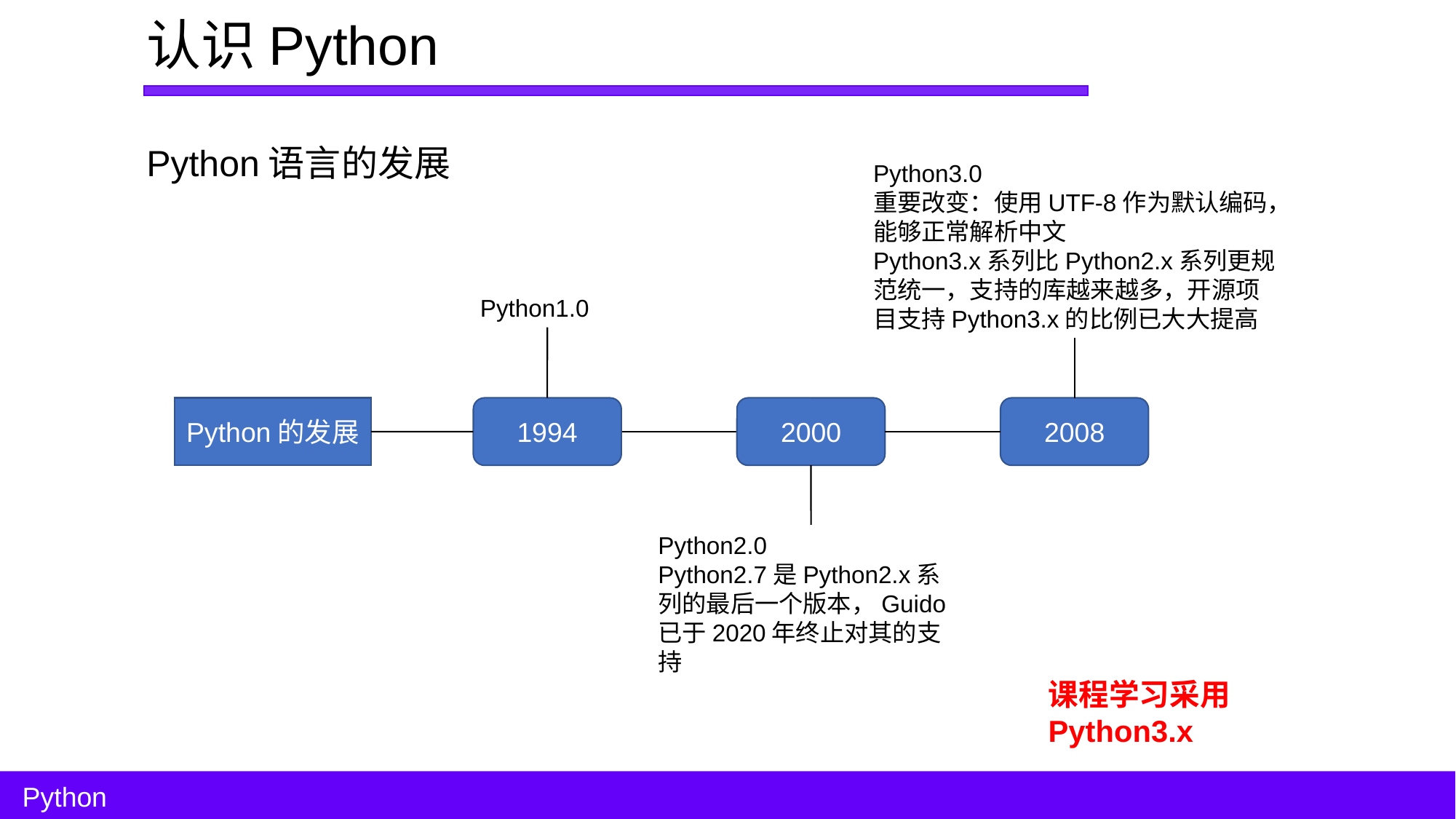

认识Python
Python语言的发展
Python3.0
重要改变：使用UTF-8作为默认编码，能够正常解析中文
Python3.x系列比Python2.x系列更规范统一，支持的库越来越多，开源项目支持Python3.x的比例已大大提高
Python1.0
Python的发展
1994
2000
2008
Python2.0
Python2.7是Python2.x系列的最后一个版本，Guido已于2020年终止对其的支持
课程学习采用Python3.x